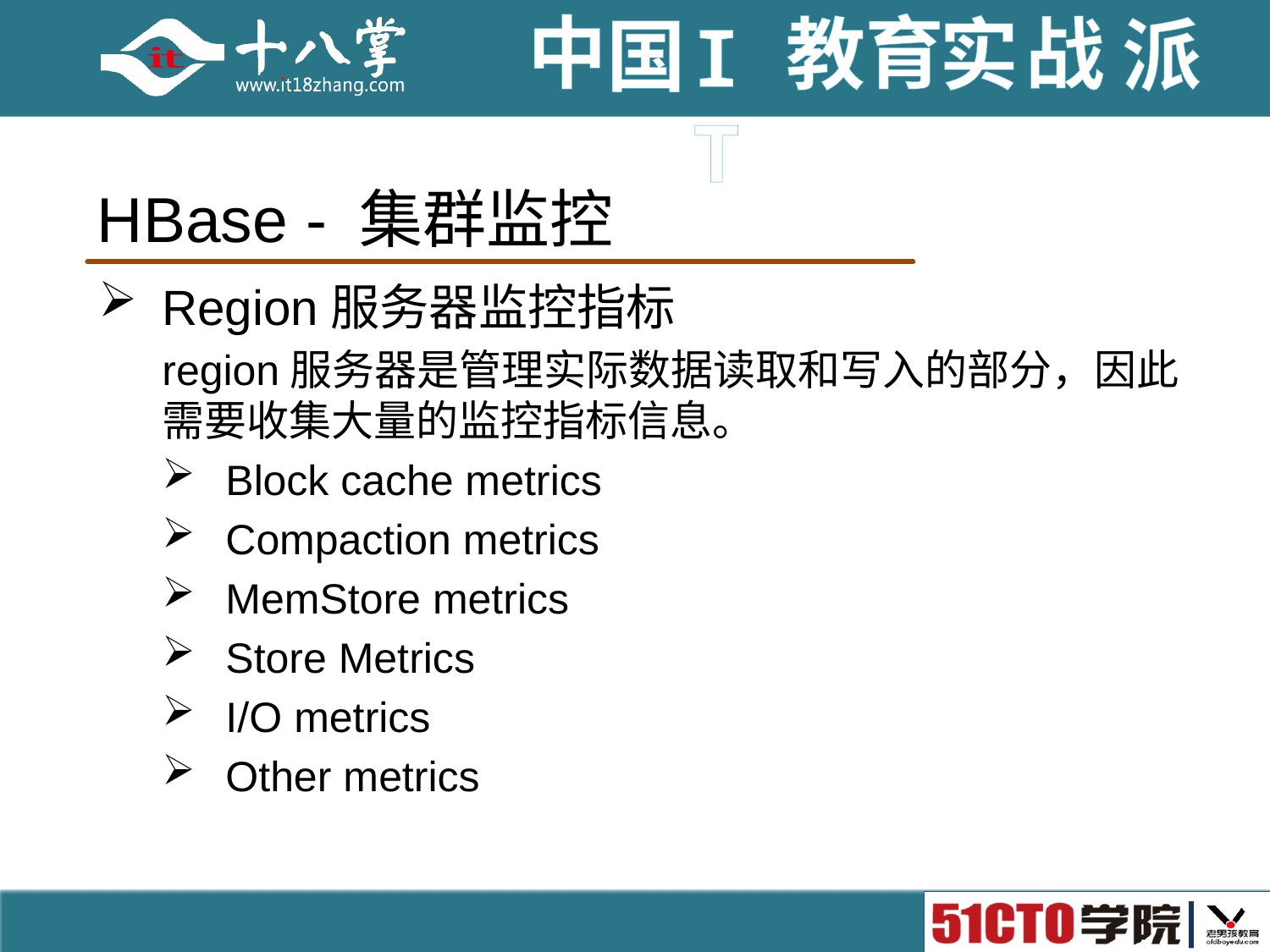

# HBase - 集群监控
Region服务器监控指标
region服务器是管理实际数据读取和写入的部分，因此需要收集大量的监控指标信息。
Block cache metrics
Compaction metrics
MemStore metrics
Store Metrics
I/O metrics
Other metrics